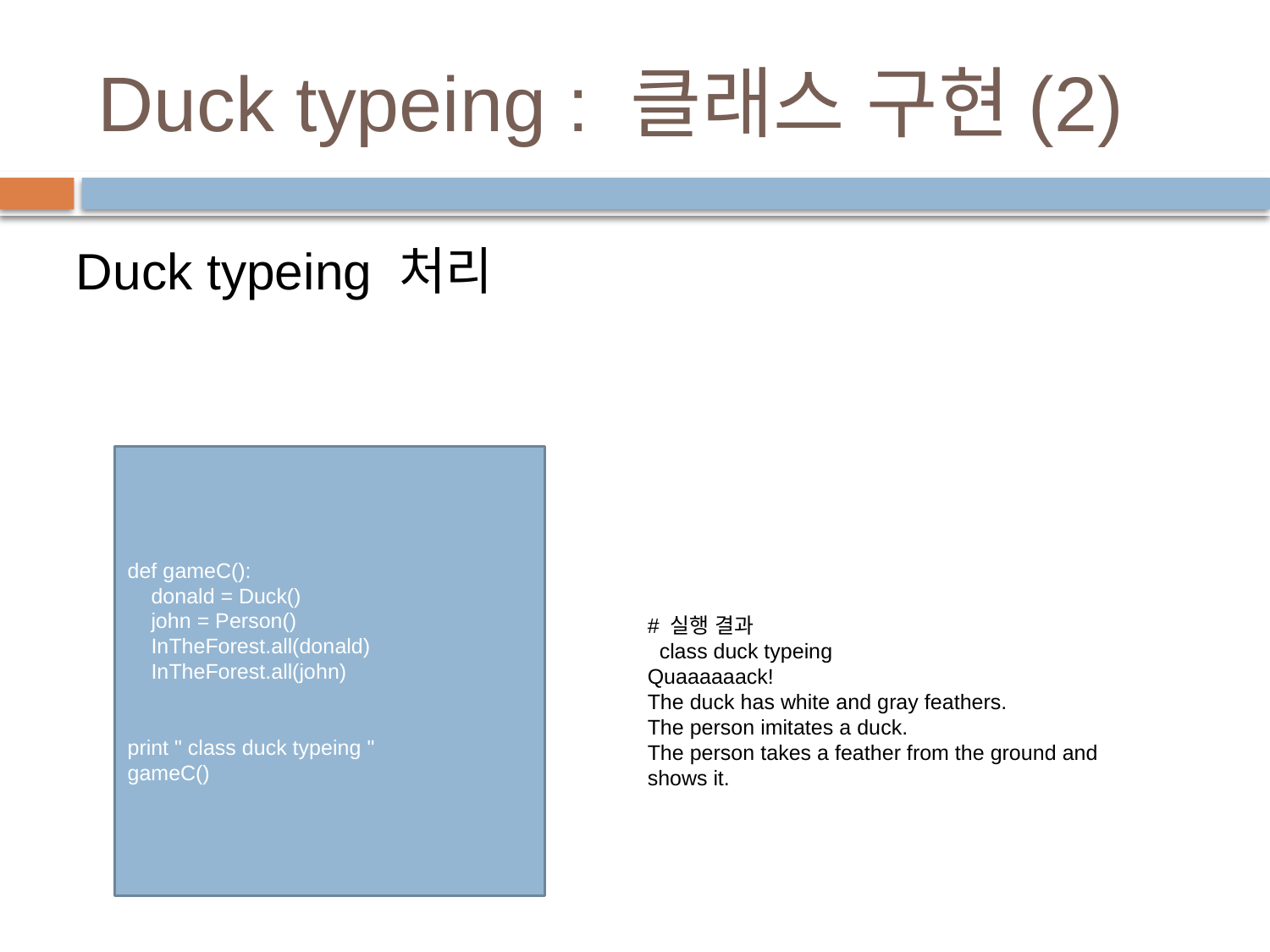

# Duck typeing : 클래스 구현(2)
Duck typeing 처리
def gameC():
    donald = Duck()
    john = Person()
    InTheForest.all(donald)
    InTheForest.all(john)

print " class duck typeing "
gameC()
# 실행 결과
  class duck typeing
Quaaaaaack!
The duck has white and gray feathers.
The person imitates a duck.
The person takes a feather from the ground and shows it.